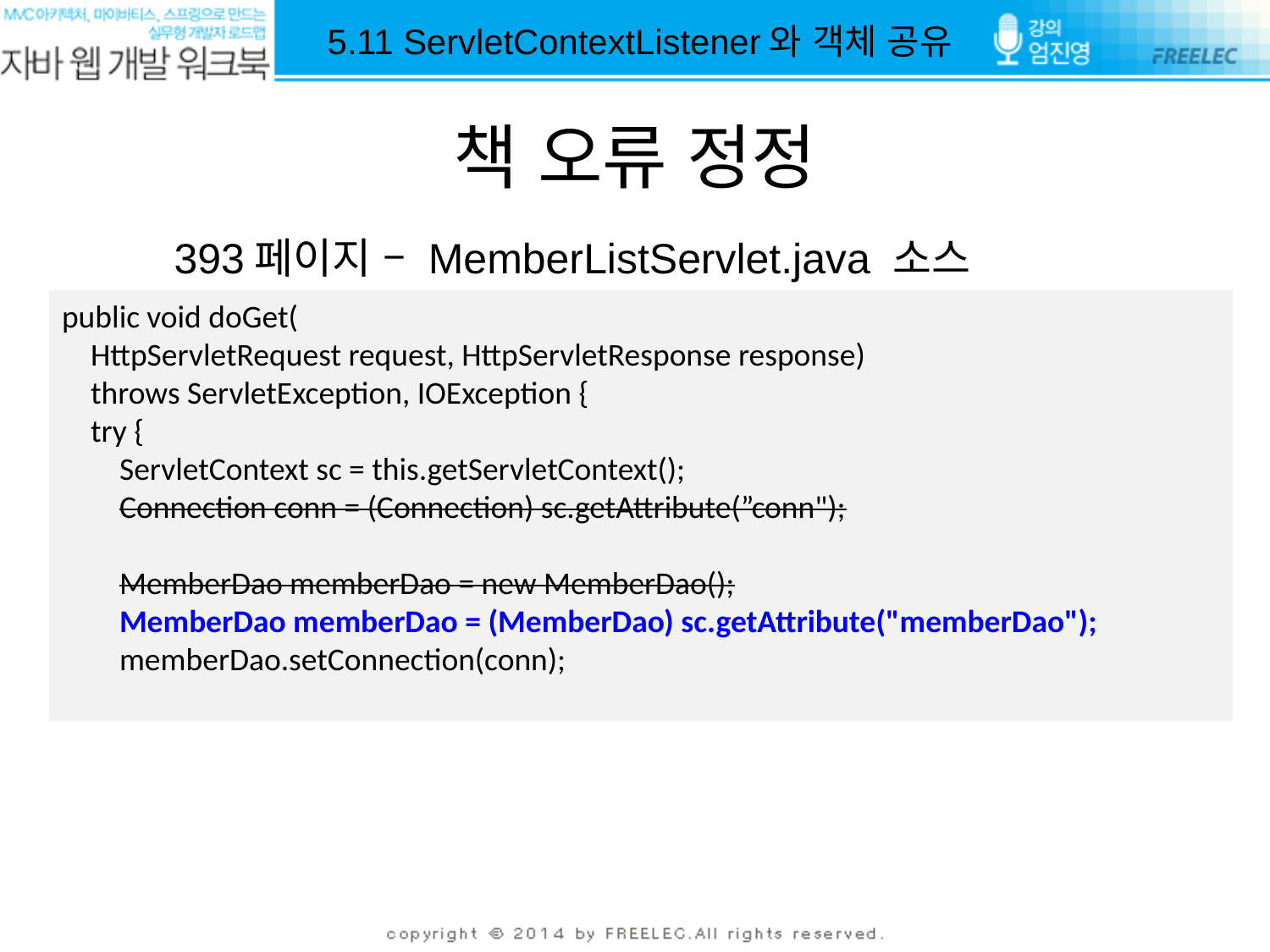

5.11 ServletContextListener와 객체 공유
책 오류 정정
# 393페이지 – MemberListServlet.java 소스
public void doGet(
    HttpServletRequest request, HttpServletResponse response)
    throws ServletException, IOException {
    try {
        ServletContext sc = this.getServletContext();
        Connection conn = (Connection) sc.getAttribute(”conn");

        MemberDao memberDao = new MemberDao();
        MemberDao memberDao = (MemberDao) sc.getAttribute("memberDao");
        memberDao.setConnection(conn);